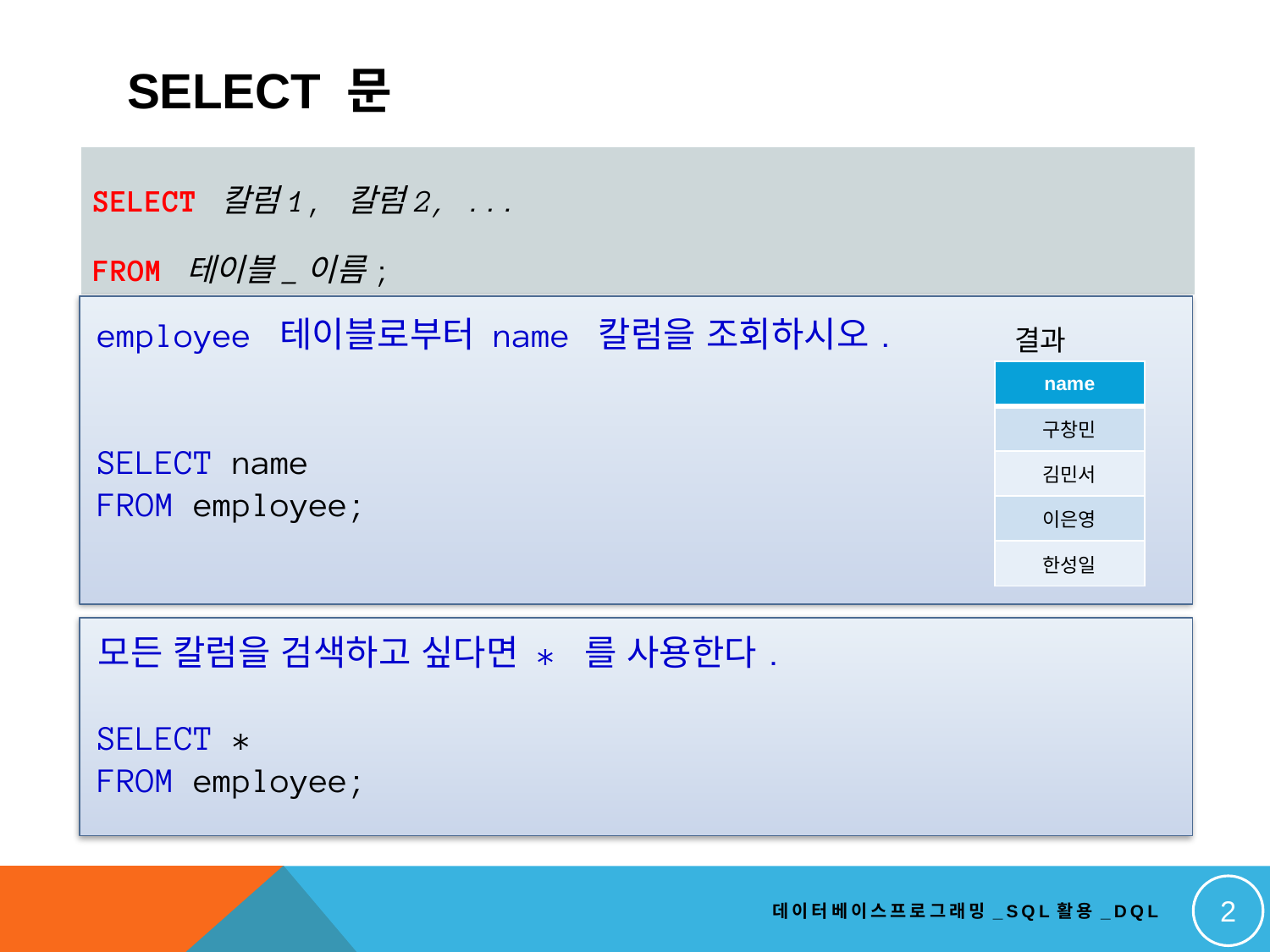

# SELECT 문
| SELECT 칼럼1, 칼럼2, ... FROM 테이블\_이름; |
| --- |

employee 테이블로부터 name 칼럼을 조회하시오.

SELECT name
FROM employee;
결과
| name |
| --- |
| 구창민 |
| 김민서 |
| 이은영 |
| 한성일 |

모든 칼럼을 검색하고 싶다면 * 를 사용한다.

SELECT *
FROM employee;
2
데이터베이스프로그래밍_SQL활용_DQL